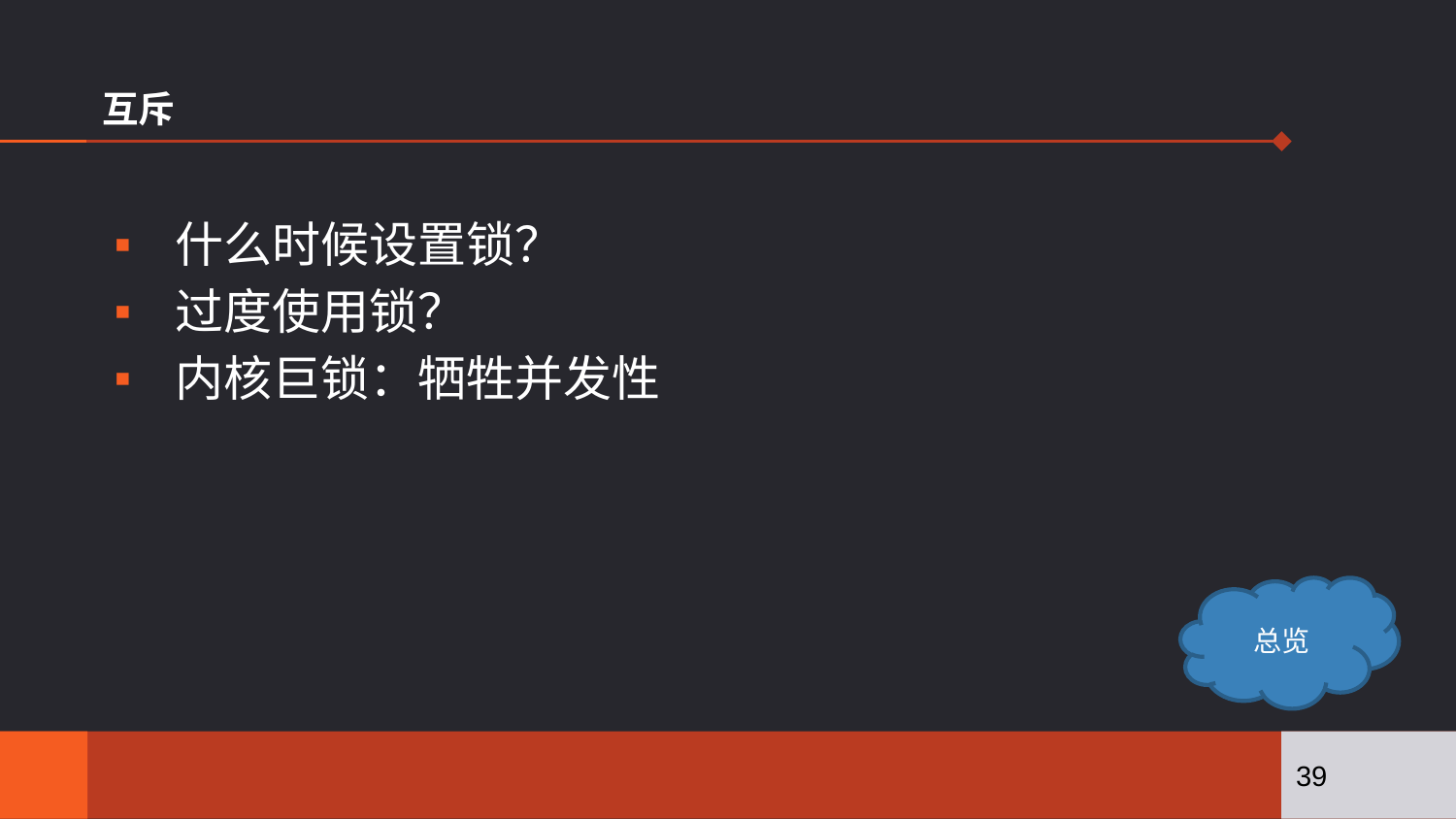

# 互斥
什么时候设置锁？
过度使用锁？
内核巨锁：牺牲并发性
总览
39